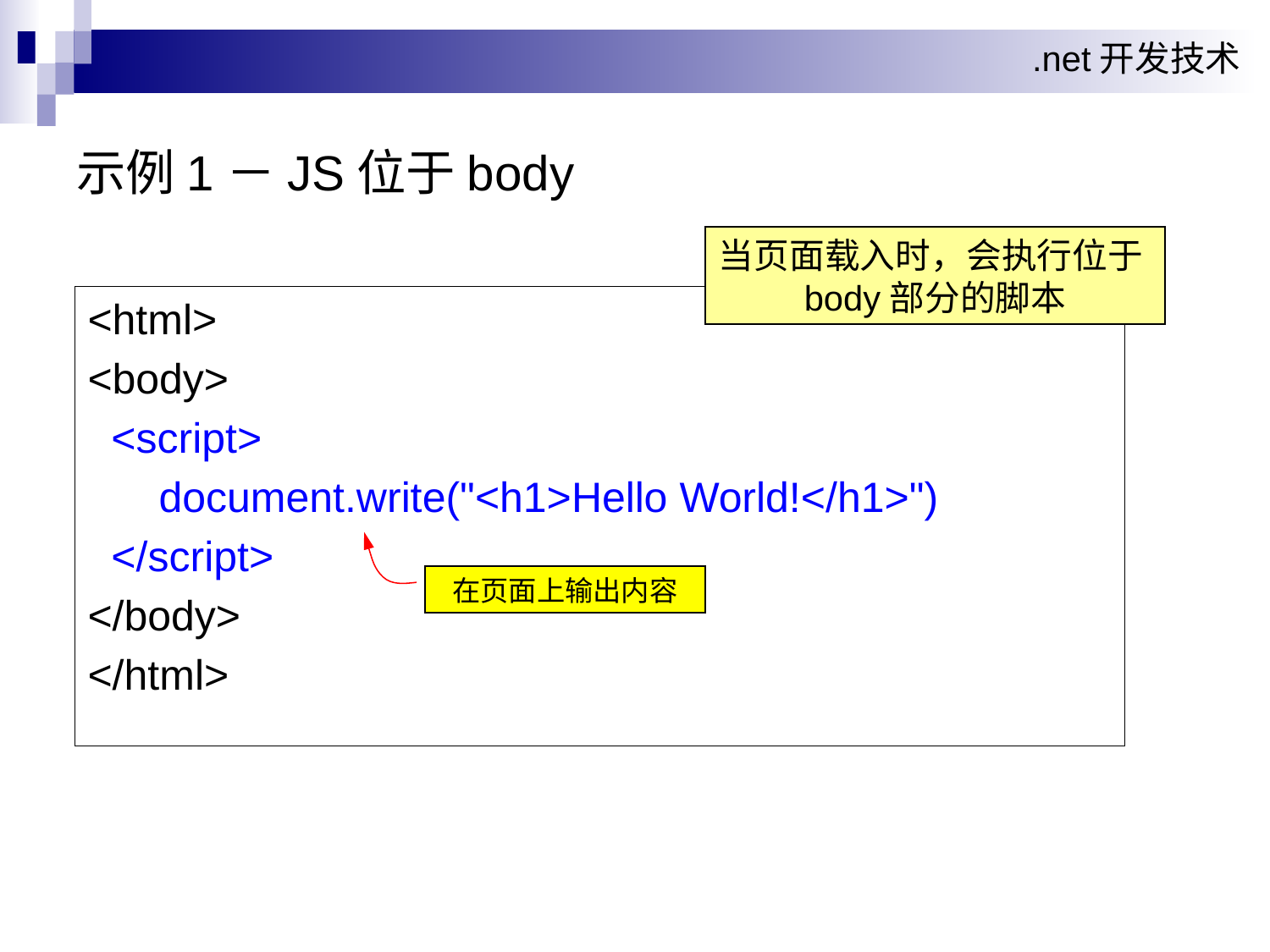

示例1－JS位于body
当页面载入时，会执行位于body部分的脚本
<html>
<body>
  <script>
	  document.write("<h1>Hello World!</h1>")
  </script>
</body>
</html>

在页面上输出内容